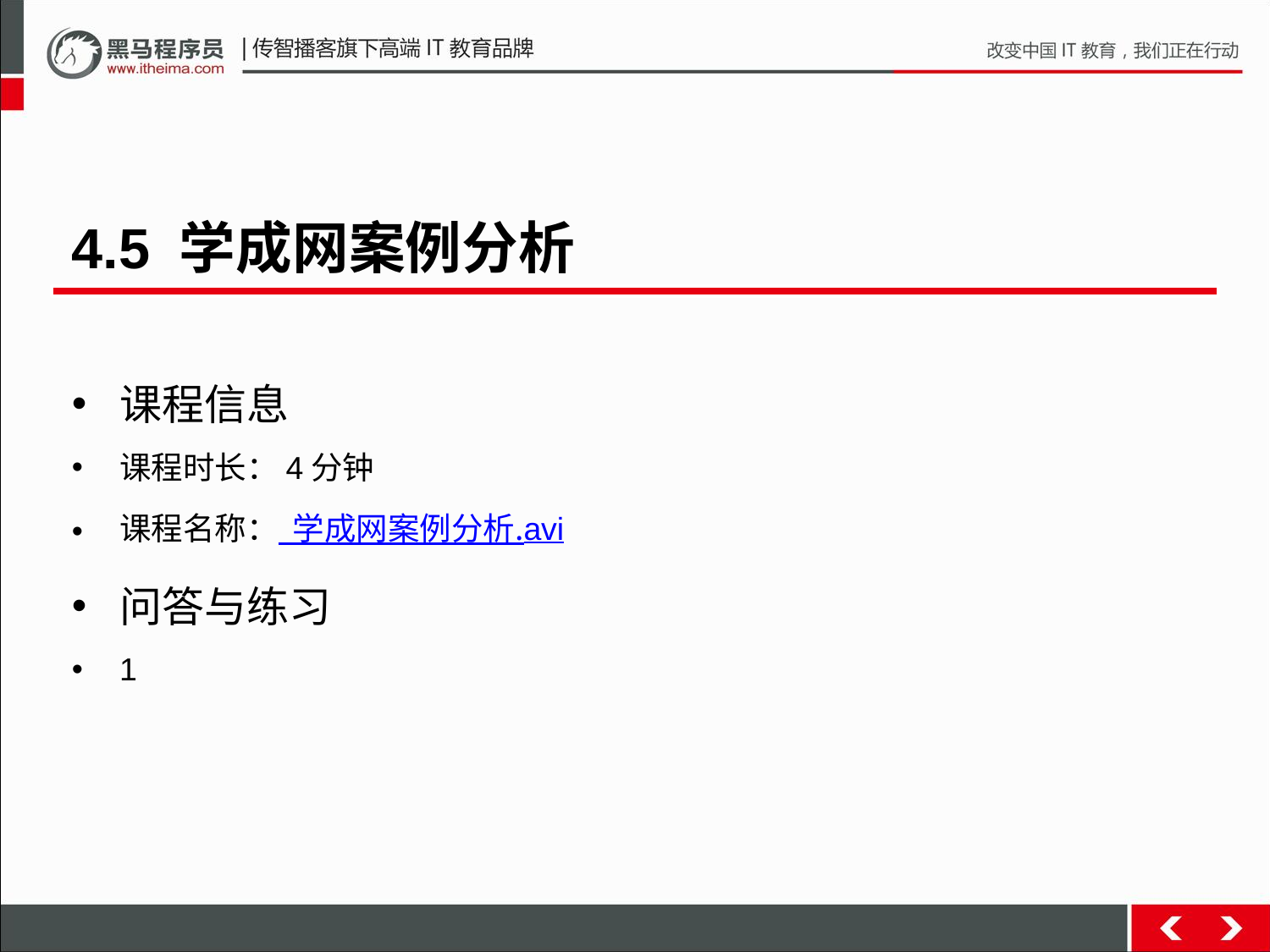

4.5 学成网案例分析
课程信息
课程时长：4分钟
课程名称：  学成网案例分析.avi
问答与练习
1